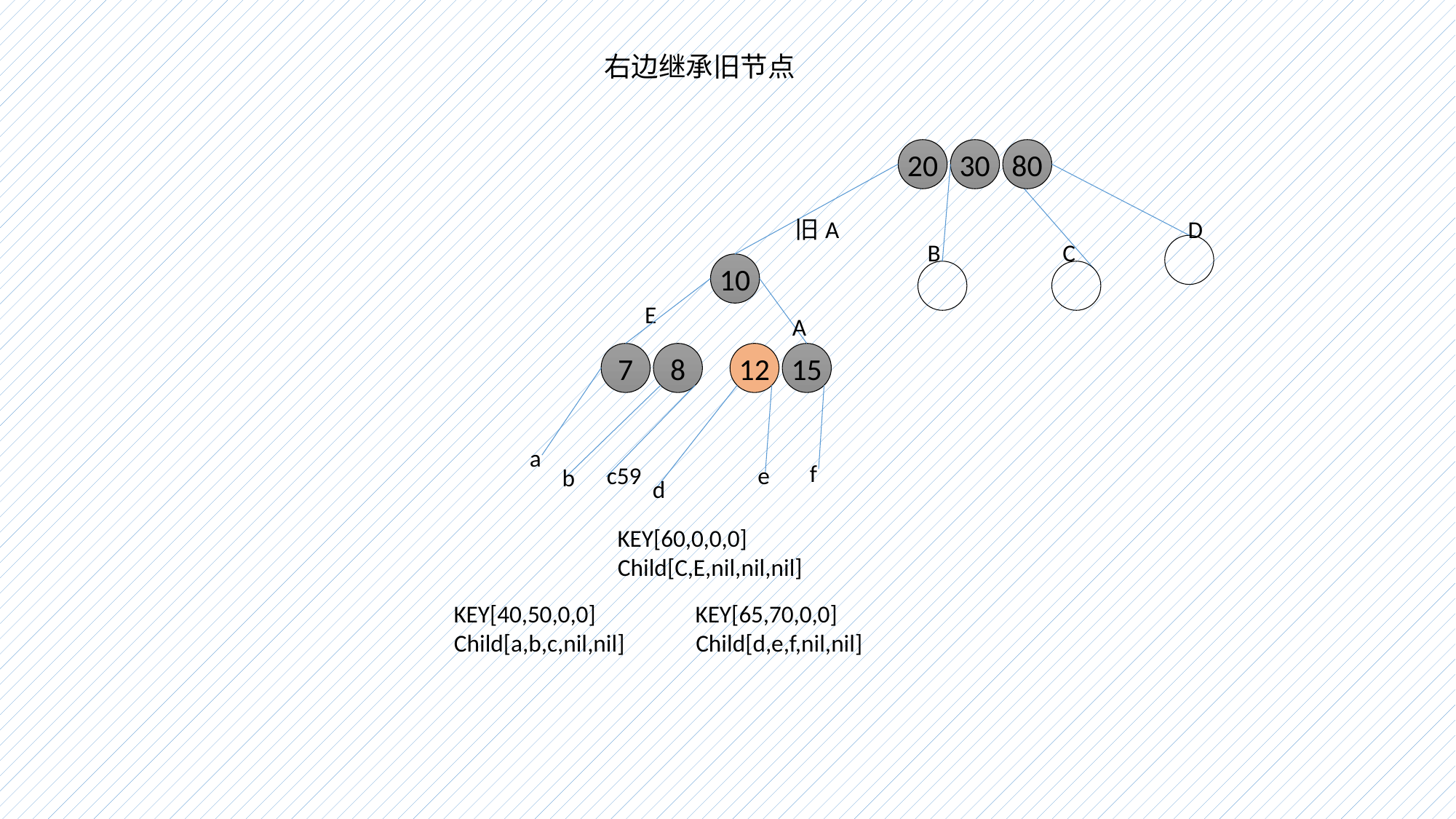

右边继承旧节点
20
30
80
旧A
D
B
C

10

E
A
7
8
12
15
a
f
c59
e
b
d
KEY[60,0,0,0]
Child[C,E,nil,nil,nil]
KEY[40,50,0,0]
KEY[65,70,0,0]
Child[a,b,c,nil,nil]
Child[d,e,f,nil,nil]